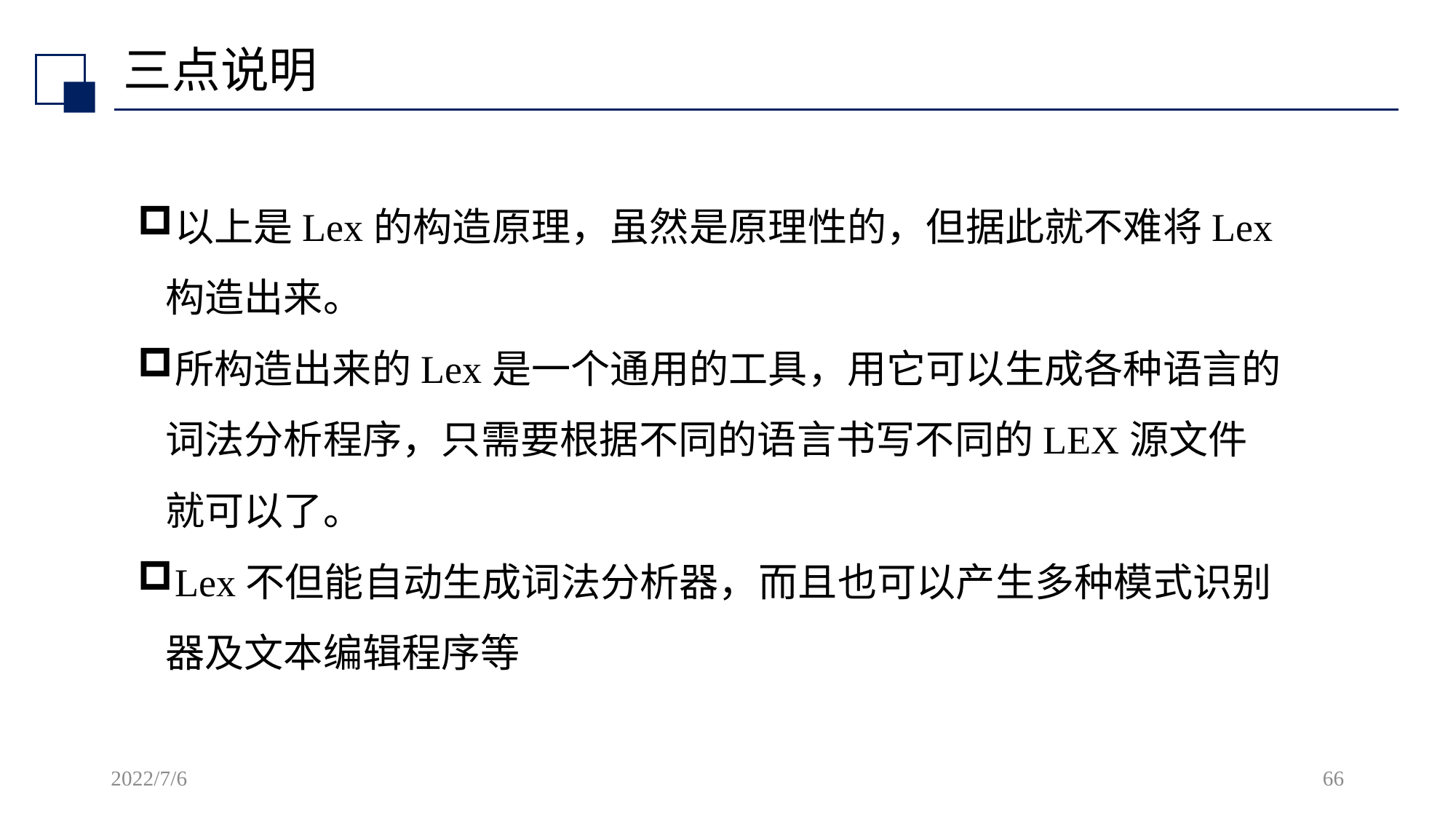

# 三点说明

以上是Lex的构造原理，虽然是原理性的，但据此就不难将Lex构造出来。
所构造出来的Lex是一个通用的工具，用它可以生成各种语言的词法分析程序，只需要根据不同的语言书写不同的LEX源文件就可以了。
Lex不但能自动生成词法分析器，而且也可以产生多种模式识别器及文本编辑程序等

2022/7/6
66